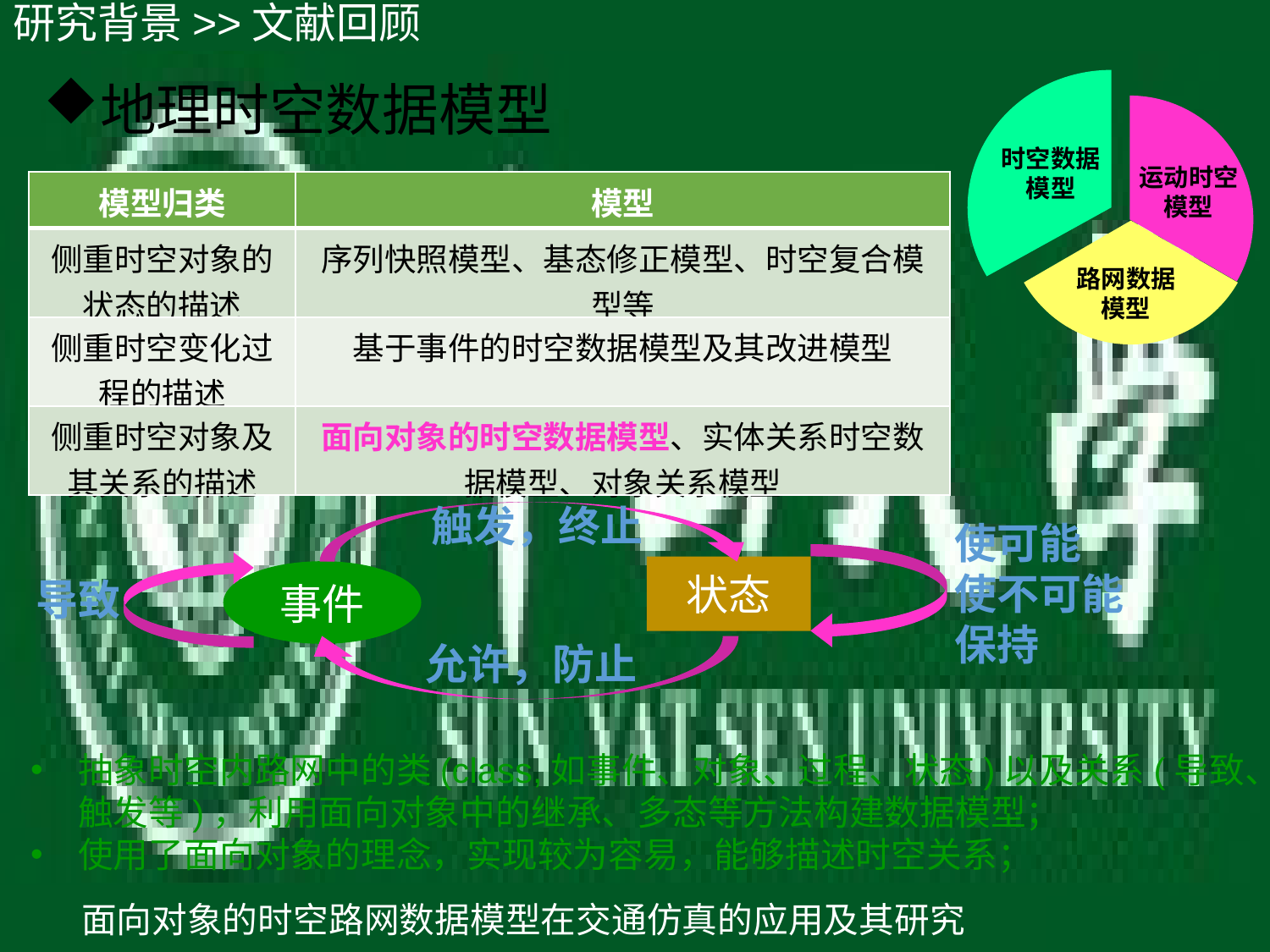

# 研究背景>>文献回顾
10
地理时空数据模型

时空数据
模型
运动时空
模型
| 模型归类 | 模型 |
| --- | --- |
| 侧重时空对象的状态的描述 | 序列快照模型、基态修正模型、时空复合模型等 |
| 侧重时空变化过程的描述 | 基于事件的时空数据模型及其改进模型 |
| 侧重时空对象及其关系的描述 | 面向对象的时空数据模型、实体关系时空数据模型、对象关系模型 |
路网数据
模型
触发，终止

使可能
使不可能
保持

状态
事件
导致
允许，防止

抽象时空内路网中的类(class,如事件、对象、过程、状态)以及关系(导致、触发等)，利用面向对象中的继承、多态等方法构建数据模型；
使用了面向对象的理念，实现较为容易，能够描述时空关系；